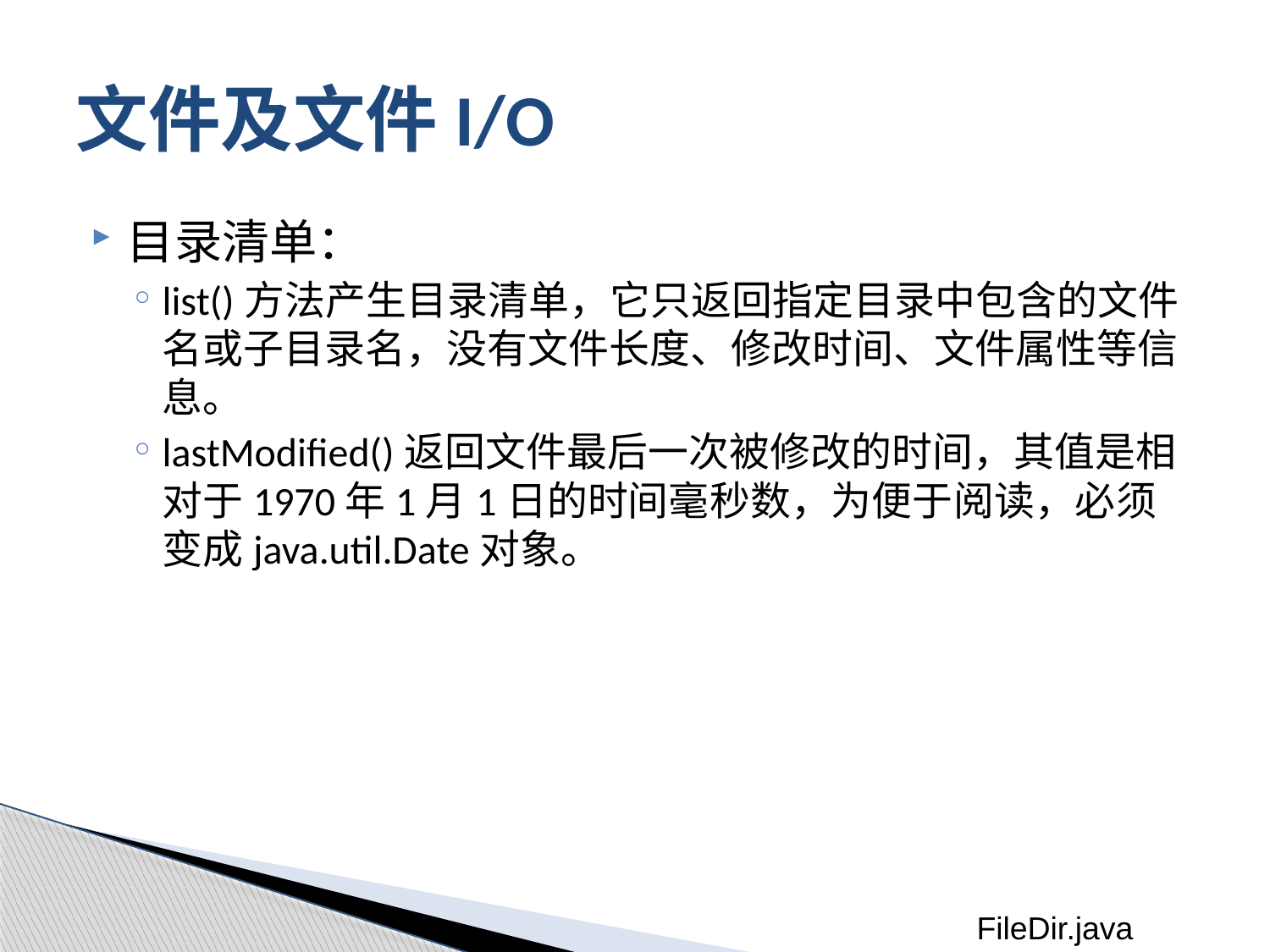

# 文件及文件I/O
目录清单：
list()方法产生目录清单，它只返回指定目录中包含的文件名或子目录名，没有文件长度、修改时间、文件属性等信息。
lastModified()返回文件最后一次被修改的时间，其值是相对于1970年1月1日的时间毫秒数，为便于阅读，必须变成java.util.Date对象。

FileDir.java